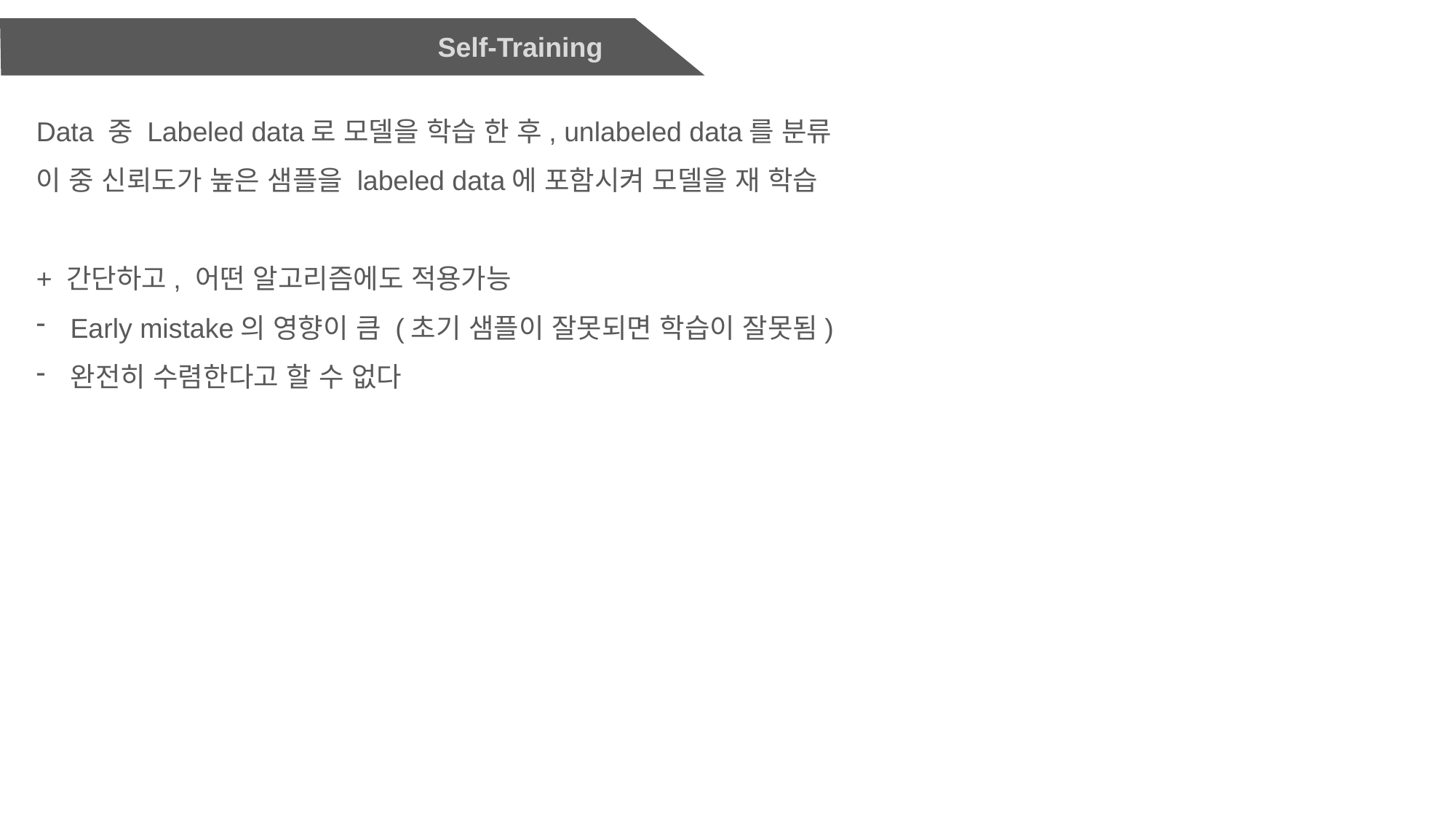

Self-Training
Data 중 Labeled data로 모델을 학습 한 후, unlabeled data를 분류
이 중 신뢰도가 높은 샘플을 labeled data에 포함시켜 모델을 재 학습

+ 간단하고, 어떤 알고리즘에도 적용가능
Early mistake의 영향이 큼 (초기 샘플이 잘못되면 학습이 잘못됨)
완전히 수렴한다고 할 수 없다